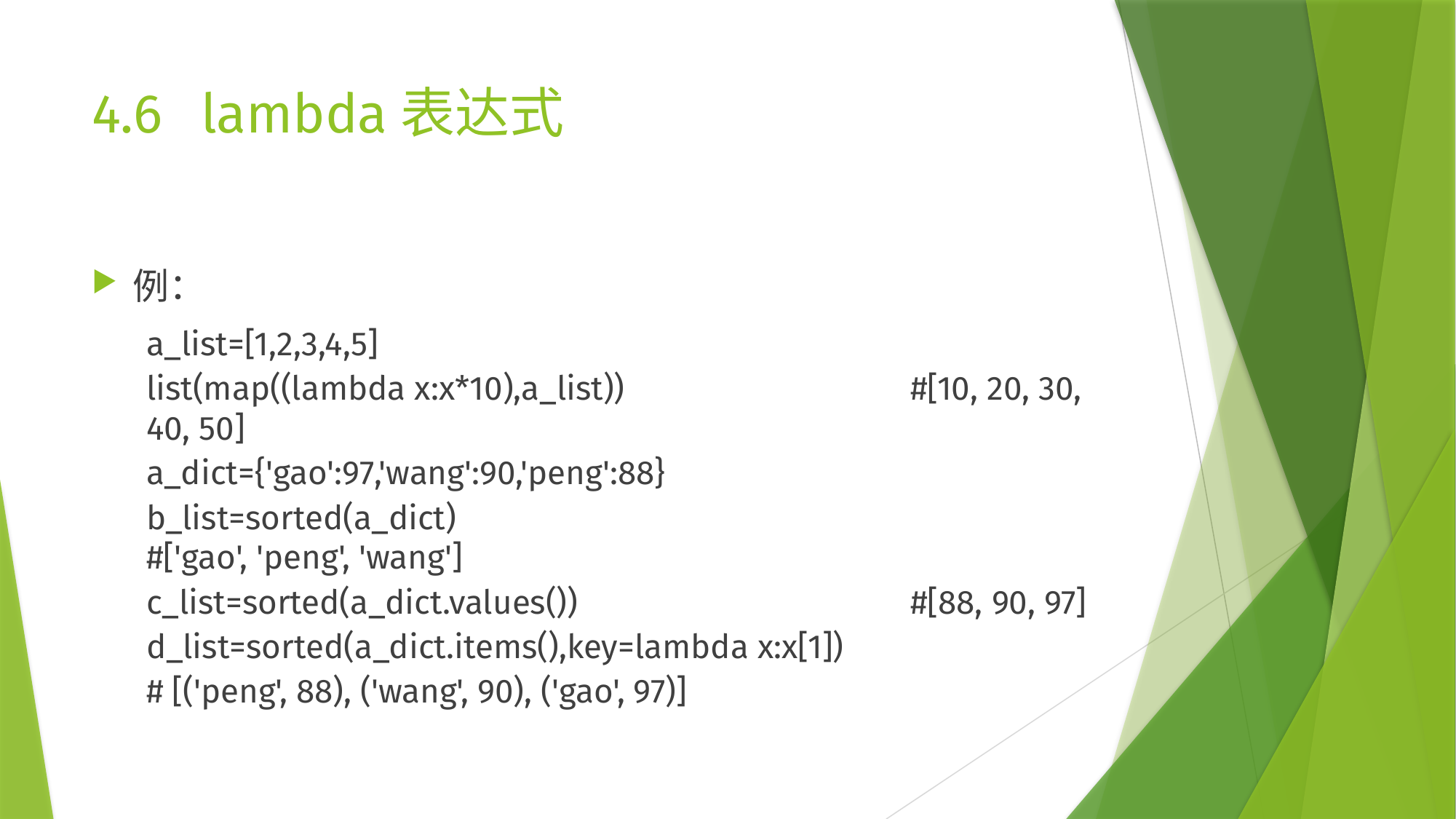

# 4.6	lambda表达式
例：
a_list=[1,2,3,4,5]
list(map((lambda x:x*10),a_list))			#[10, 20, 30, 40, 50]
a_dict={'gao':97,'wang':90,'peng':88}
b_list=sorted(a_dict)						#['gao', 'peng', 'wang']
c_list=sorted(a_dict.values()) 			#[88, 90, 97]
d_list=sorted(a_dict.items(),key=lambda x:x[1])
# [('peng', 88), ('wang', 90), ('gao', 97)]